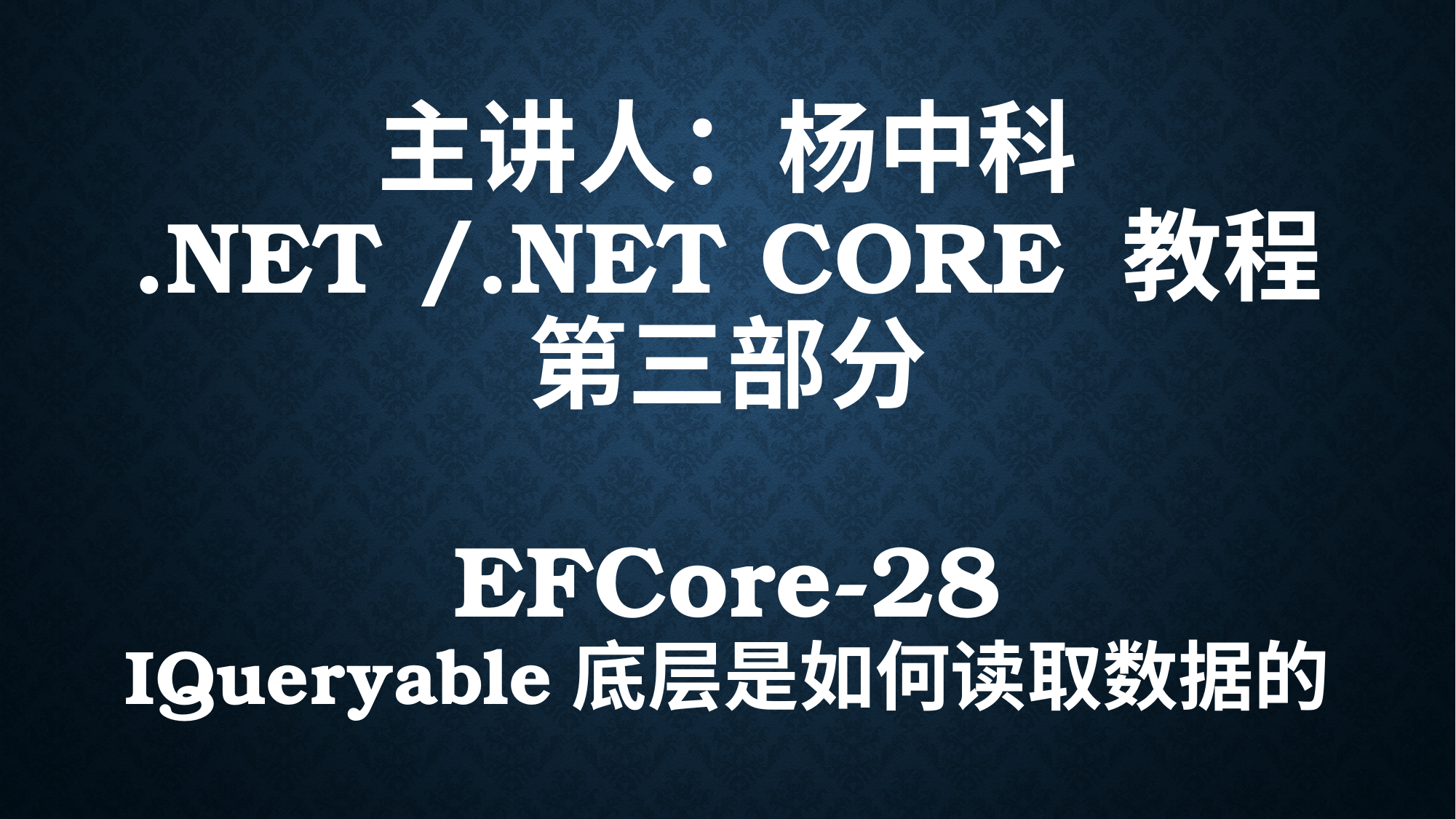

# 主讲人：杨中科 .NET /.NET Core 教程 第三部分 EFCore-28 IQueryable底层是如何读取数据的